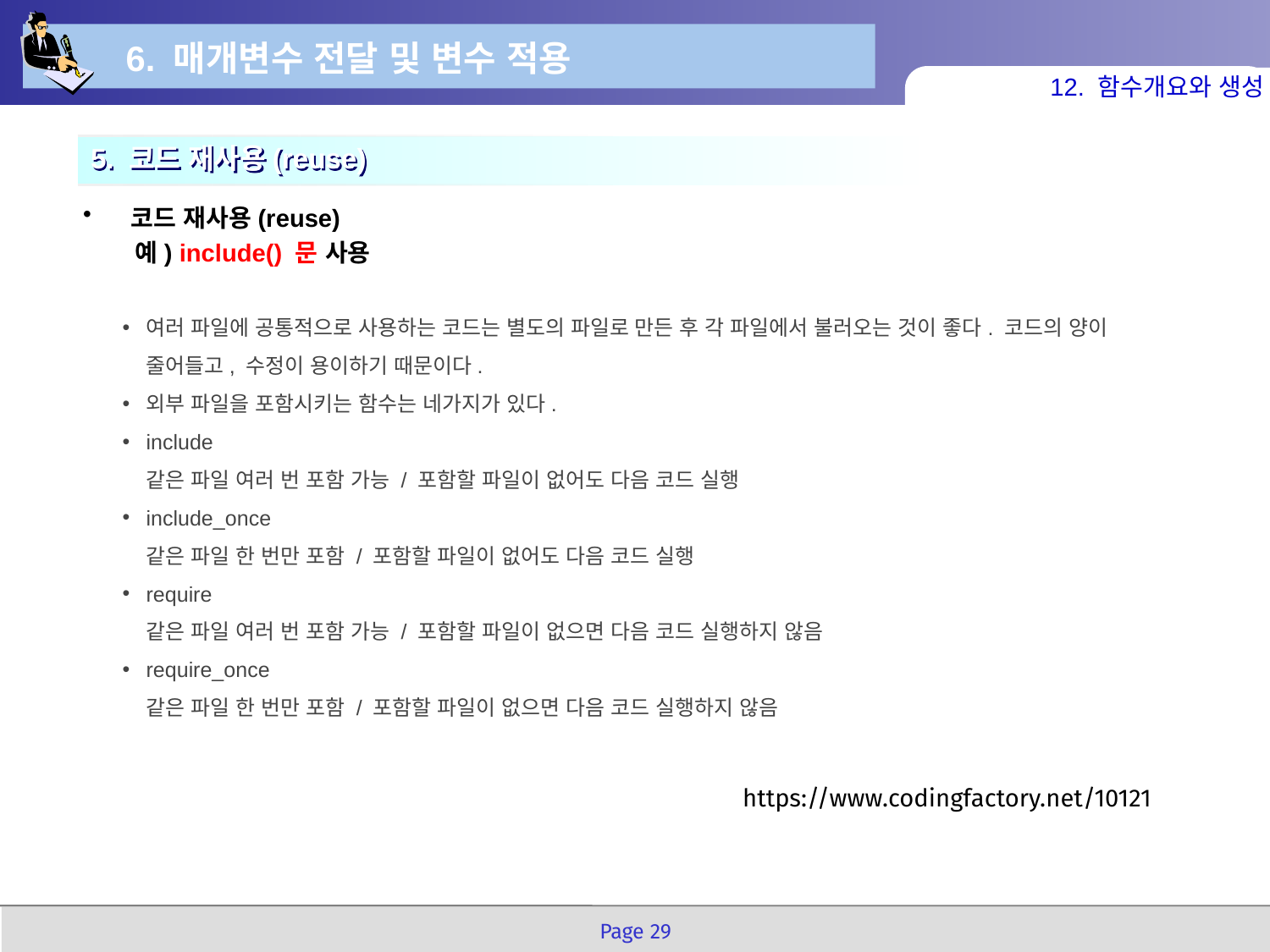

6. 매개변수 전달 및 변수 적용
12. 함수개요와 생성
5. 코드 재사용(reuse)

코드 재사용(reuse)
예) include() 문 사용
여러 파일에 공통적으로 사용하는 코드는 별도의 파일로 만든 후 각 파일에서 불러오는 것이 좋다. 코드의 양이 줄어들고, 수정이 용이하기 때문이다.
외부 파일을 포함시키는 함수는 네가지가 있다.
include
같은 파일 여러 번 포함 가능 / 포함할 파일이 없어도 다음 코드 실행
include_once
같은 파일 한 번만 포함 / 포함할 파일이 없어도 다음 코드 실행
require
같은 파일 여러 번 포함 가능 / 포함할 파일이 없으면 다음 코드 실행하지 않음
require_once
같은 파일 한 번만 포함 / 포함할 파일이 없으면 다음 코드 실행하지 않음
https://www.codingfactory.net/10121
Page 29